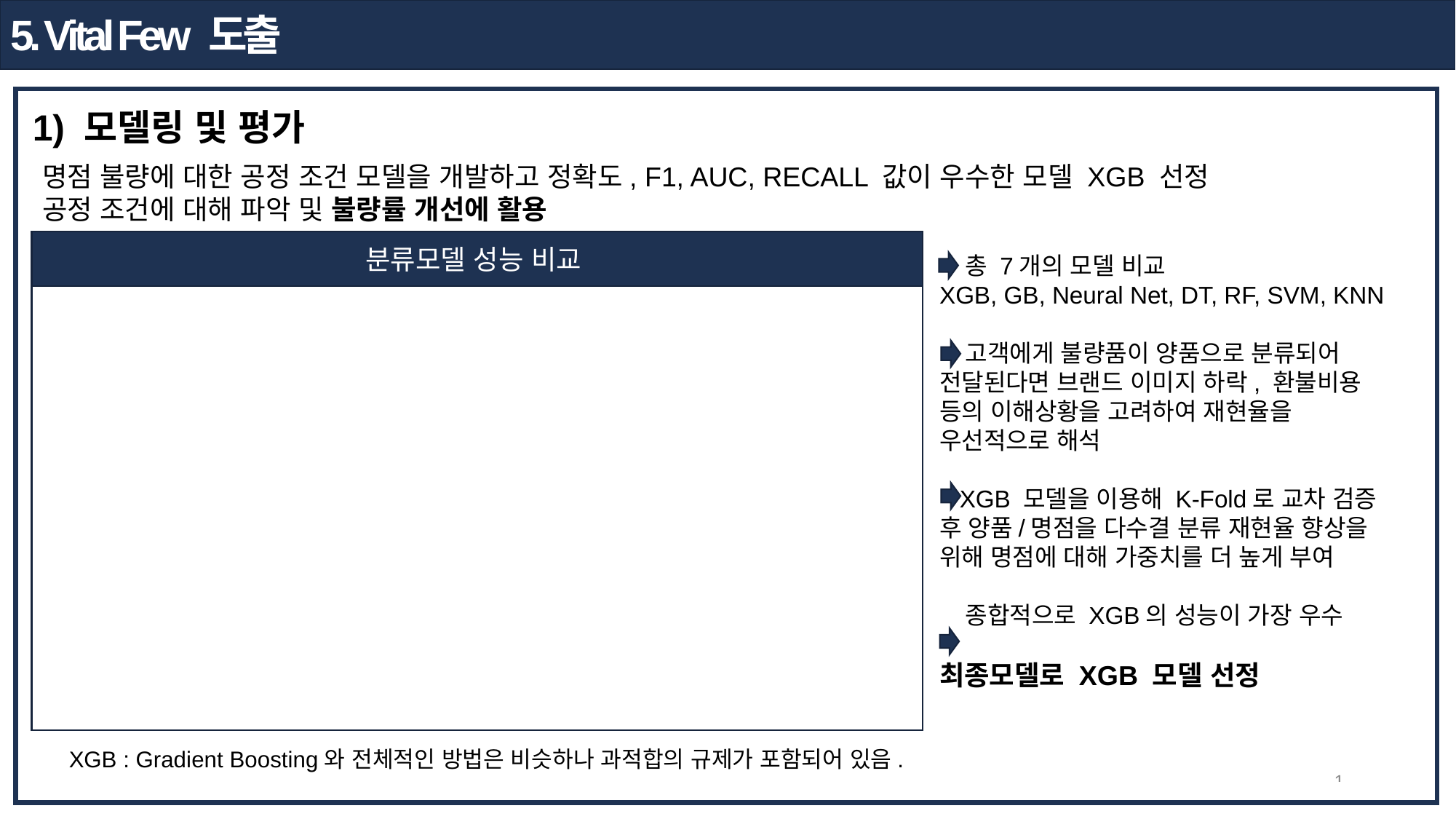

5. Vital Few 도출

1) 모델링 및 평가
명점 불량에 대한 공정 조건 모델을 개발하고 정확도, F1, AUC, RECALL 값이 우수한 모델 XGB 선정
공정 조건에 대해 파악 및 불량률 개선에 활용

분류모델 성능 비교
   총 7개의 모델 비교
XGB, GB, Neural Net, DT, RF, SVM, KNN

   고객에게 불량품이 양품으로 분류되어 전달된다면 브랜드 이미지 하락, 환불비용 등의 이해상황을 고려하여 재현율을 우선적으로 해석

   XGB 모델을 이용해 K-Fold로 교차 검증 후 양품/명점을 다수결 분류 재현율 향상을 위해 명점에 대해 가중치를 더 높게 부여

   종합적으로 XGB의 성능이 가장 우수

최종모델로 XGB 모델 선정

XGB : Gradient Boosting와 전체적인 방법은 비슷하나 과적합의 규제가 포함되어 있음.
1